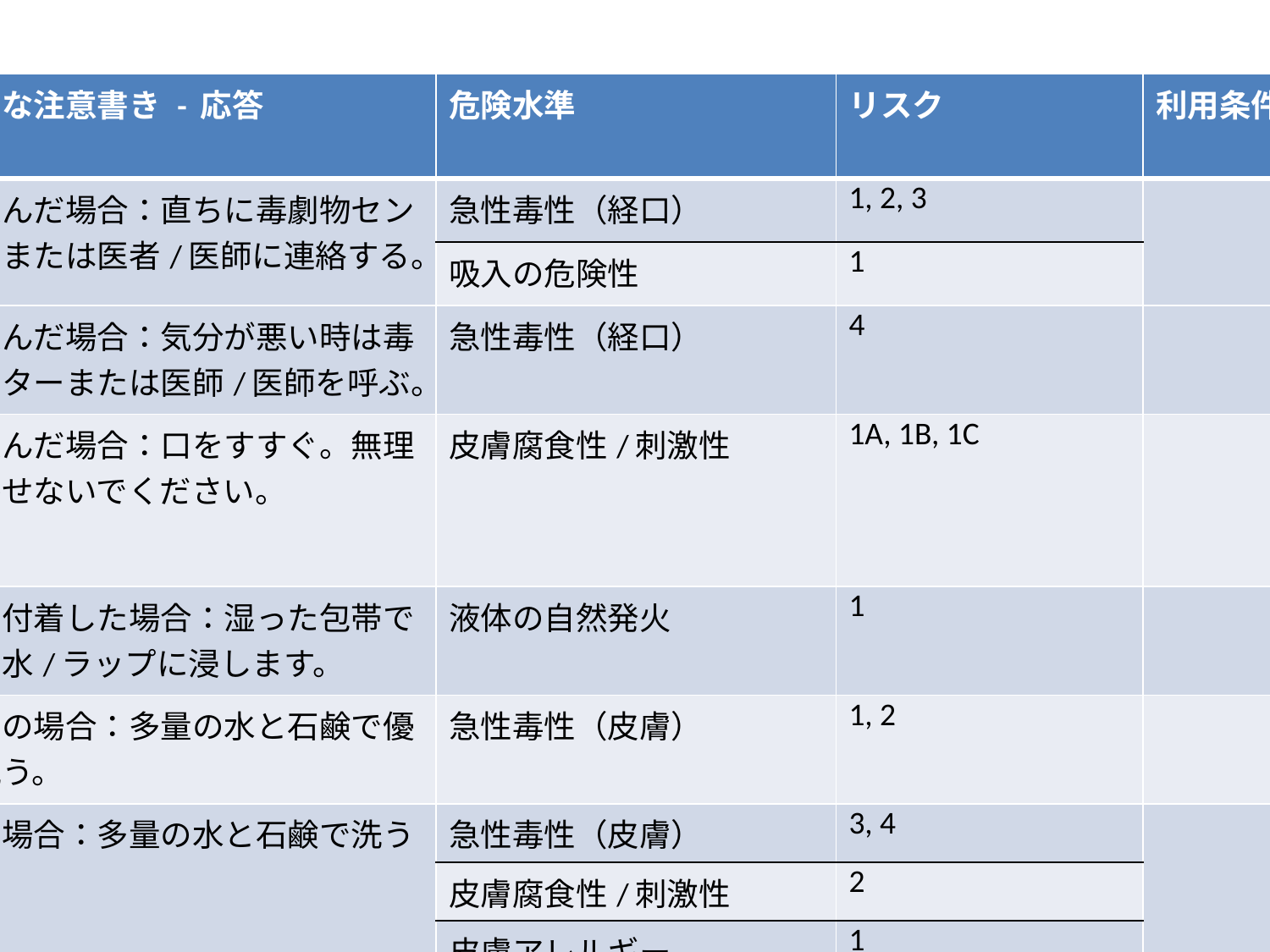

| P - コード | 一般的な注意書き - 応答 | 危険水準 | リスク | 利用条件 |
| --- | --- | --- | --- | --- |
| P301 + P310 | 飲み込んだ場合：直ちに毒劇物センター、または医者/医師に連絡する。 | 急性毒性（経口） | 1, 2, 3 |  |
|  |  | 吸入の危険性 | 1 |  |
| P301 + P312 | 飲み込んだ場合：気分が悪い時は毒物センターまたは医師/医師を呼ぶ。 | 急性毒性（経口） | 4 |  |
| P301 + P330 + P331 | 飲み込んだ場合：口をすすぐ。無理に吐かせないでください。 | 皮膚腐食性/刺激性 | 1A, 1B, 1C |  |
| P302 + P334 | 皮膚に付着した場合：湿った包帯で冷たい水/ラップに浸します。 | 液体の自然発火 | 1 |  |
| P302 + P350 | 皮膚上の場合：多量の水と石鹸で優しく洗う。 | 急性毒性（皮膚） | 1, 2 |  |
| P302 + P352 | 皮膚に場合：多量の水と石鹸で洗うこと。 | 急性毒性（皮膚） | 3, 4 |  |
|  |  | 皮膚腐食性/刺激性 | 2 |  |
|  |  | 皮膚アレルギー | 1 |  |
| P303 + P361 + P353 | 皮膚（または髪）の場合：削除/すべての汚染された衣類を脱ぐ。皮膚を流水/シャワーで洗う。 | 可燃性の液体 | 1, 2, 3 |  |
|  |  | 皮膚腐食性/刺激性 | 1A, 1B, 1C |  |
| P304 + P340 | 吸入した場合：新鮮な空気、安静、呼吸しやすい位置に移し。 | 急性毒性（吸入） | 1, 2, 3, 4 |  |
|  |  | 皮膚腐食性/刺激性 | 1A, 1B, 1C |  |
|  |  | 特定標的臓器毒性 - 単回暴露、（気道刺激） | 3 |  |
|  |  | 特定標的臓器毒性 - 単回暴露、（麻酔） | 3 |  |
| P304 + P341 | 吸入した場合：呼吸が困難な場合には、新鮮な空気、安静、呼吸しやすい位置に移し。 | 呼吸器アレルギー | 1 |  |
| P305 + P351 + P338 | 眼に入った場合：水で数分間注意深く洗うこと。存在する場合、レンズは取り外しが簡単です。その後も洗浄を続けること。 | 皮膚腐食性/刺激性 | 1A, 1B, 1C |  |
|  |  | 眼に対する重篤な損傷/眼刺激性 | 1, 2 |  |
| P306 + P360 | 衣服にこぼれた場合はすぐに洗い流してから、彼の衣服汚染された衣服および多量の水で皮膚を脱いだ。 | 液体酸化剤 | 1 |  |
|  |  | 酸化性固体 | 1 |  |
| P307 + P311 | 暴露した場合：毒物センターまたは医師/医師を呼ぶ。 | 特定標的臓器毒性 - 単回暴露 | 1 |  |
| P308 + P313 | 暴露または暴露の懸念がある場合：医師の診断/手当てを受けること。 | 生殖細胞に突然変異 | 1A, 1B, 2 |  |
|  |  | 発癌性 | 1A, 1B, 2 |  |
|  |  | 生殖発生毒性 | 1A, 1B, 2 |  |
|  |  | 生殖発生毒性 | 影響を与えたり、授乳を通じて |  |
| P309 + P311 | 暴露したとき、または気分が悪い場合：毒物センターまたは医師/医師を呼ぶ。 | 特定標的臓器毒性 - 単回暴露 | 2 |  |
| P332 + P313 | 皮膚刺激が生じた場合：医師の診断/手当てを受けること。 | 皮膚腐食性/刺激性 | 2 |  |
| P333 + P313 | 皮膚刺激または発疹が生じた場合：医師の診断/手当てを受けること。 | 皮膚アレルギー | 1 |  |
| P335 + P334 | 微粒子が肌を洗い落とす。湿った包帯で冷たい水/ラップに浸す。 | 固体の自然発火 | 1 |  |
|  |  | 水と接触している化学物質、可燃性ガス | 1, 2 |  |
| P337 + P313 | 眼の刺激が続く場合：医師の診断/手当てを受けること。 | 眼に対する重篤な損傷/眼刺激性 | 2 |  |
| P342 + P311 | 呼吸器症状を経験した場合：毒物センターまたは医師/医師を呼ぶ。 | 呼吸器アレルギー | 1 |  |
| P370 + P376 | 火災時：安全な場合は、これを行うには、漏れを止める。 | 酸化性ガス | 1 |  |
| P370 + P378 | 火災時：使用......消火。 | 可燃性の液体 | 1, 2, 3 |  |
|  |  | 可燃性固体 | 1, 2 |  |
|  |  | 学自己反応性 | タイプ A, B, C, D, E, F |  |
|  |  | 液体の自然発火 | 1 |  |
|  |  | 固体の自然発火 | 1 |  |
|  |  | 水と接触している化学物質、可燃性ガス | 1, 2, 3 |  |
|  |  | 液体酸化剤 | 1, 2, 3 |  |
|  |  | 酸化性固体 | 1, 2, 3 |  |
| P370 + P380 | 火災時：その場を退去してください。 | 爆発物 | カテゴリ 1.1, 1.2, 1.3, 1.4, 1.5 |  |
| P370 + P380 + P375 | 火災時：その場を退去してください。爆発の危険性にリモートで火を戦う。 | 学自己反応性 | タイプ A, B |  |
| P371 + P380 + P375 | 火災の際やロットの場合：その場を退去してください。爆発の危険性にリモートで火を戦う。 | 液体酸化剤 | 1 |  |
|  |  | 酸化性固体 | 1 |  |